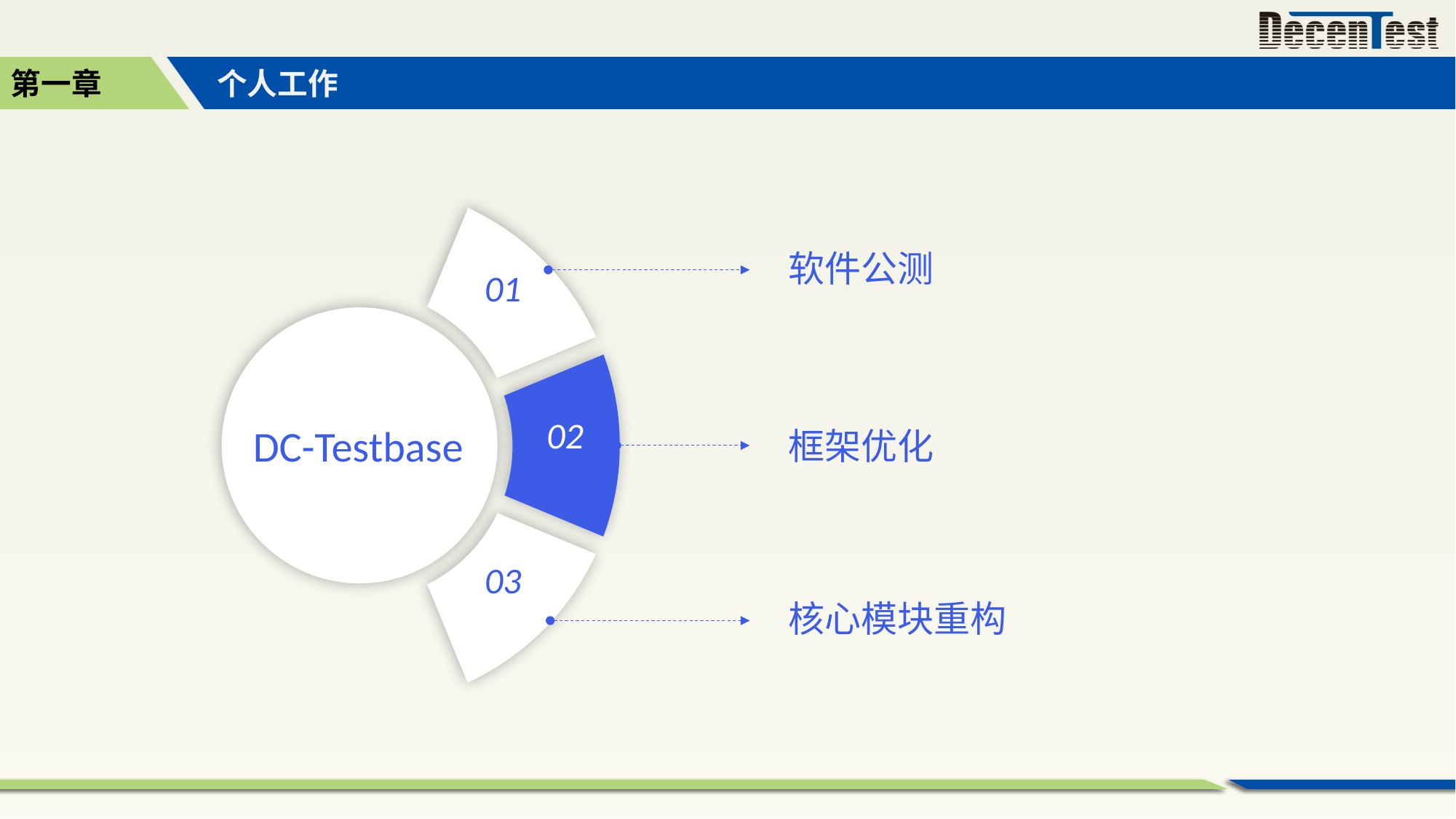

第一章
个人工作

软件公测
01

DC-Testbase

框架优化
02

03
核心模块重构